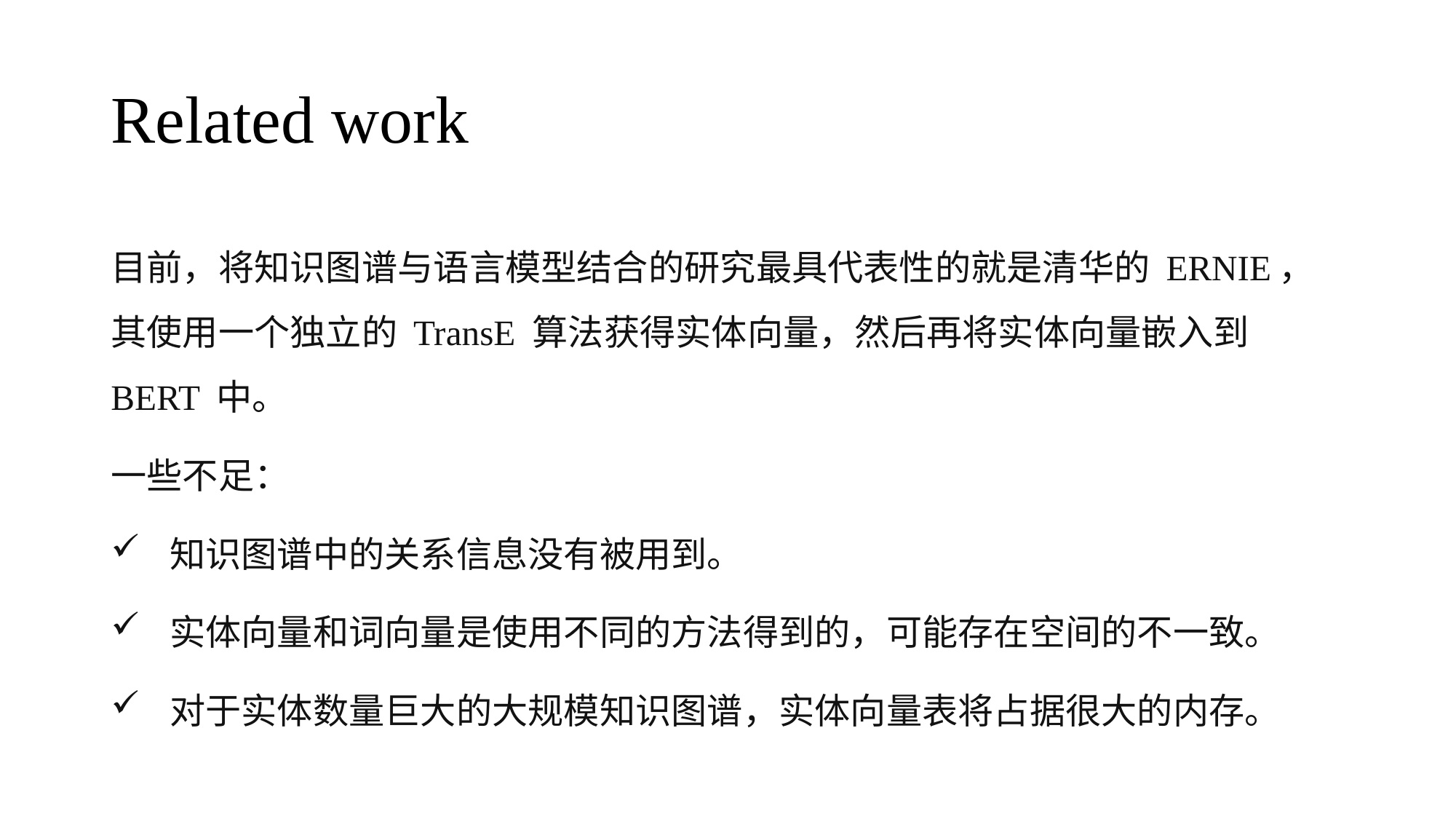

# Related work
目前，将知识图谱与语言模型结合的研究最具代表性的就是清华的 ERNIE，其使用一个独立的 TransE 算法获得实体向量，然后再将实体向量嵌入到 BERT 中。
一些不足：
   知识图谱中的关系信息没有被用到。
   实体向量和词向量是使用不同的方法得到的，可能存在空间的不一致。
   对于实体数量巨大的大规模知识图谱，实体向量表将占据很大的内存。